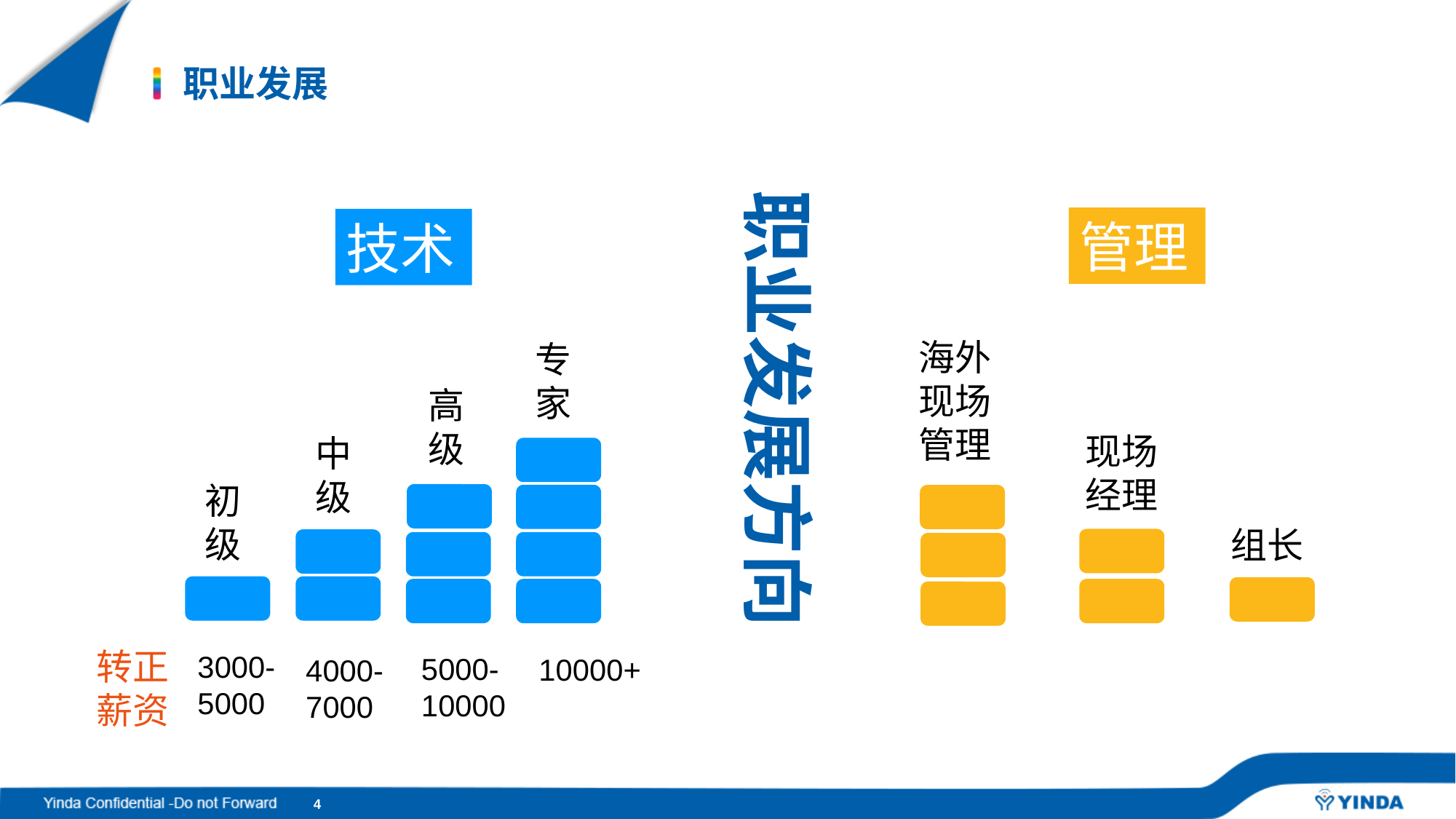

# 职业发展
职业发展方向
管理
海外现场管理
现场
经理

组长

技术
专家
高级
中级

初
级

转正
薪资
3000-5000
5000-10000
10000+
4000-7000
4